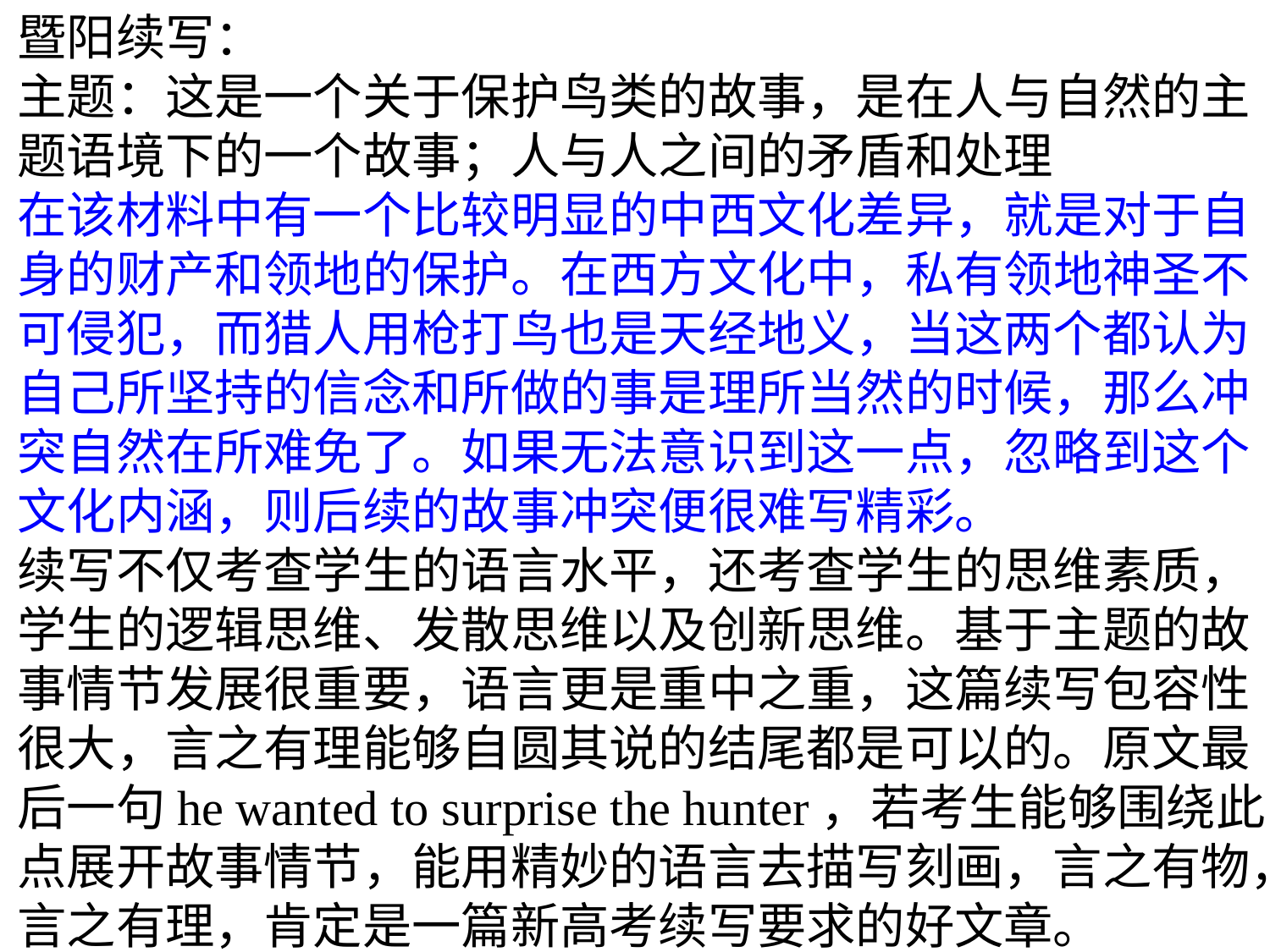

暨阳续写：
主题：这是一个关于保护鸟类的故事，是在人与自然的主题语境下的一个故事；人与人之间的矛盾和处理
在该材料中有一个比较明显的中西文化差异，就是对于自身的财产和领地的保护。在西方文化中，私有领地神圣不可侵犯，而猎人用枪打鸟也是天经地义，当这两个都认为自己所坚持的信念和所做的事是理所当然的时候，那么冲突自然在所难免了。如果无法意识到这一点，忽略到这个文化内涵，则后续的故事冲突便很难写精彩。
续写不仅考查学生的语言水平，还考查学生的思维素质，学生的逻辑思维、发散思维以及创新思维。基于主题的故事情节发展很重要，语言更是重中之重，这篇续写包容性很大，言之有理能够自圆其说的结尾都是可以的。原文最后一句he wanted to surprise the hunter，若考生能够围绕此点展开故事情节，能用精妙的语言去描写刻画，言之有物，言之有理，肯定是一篇新高考续写要求的好文章。